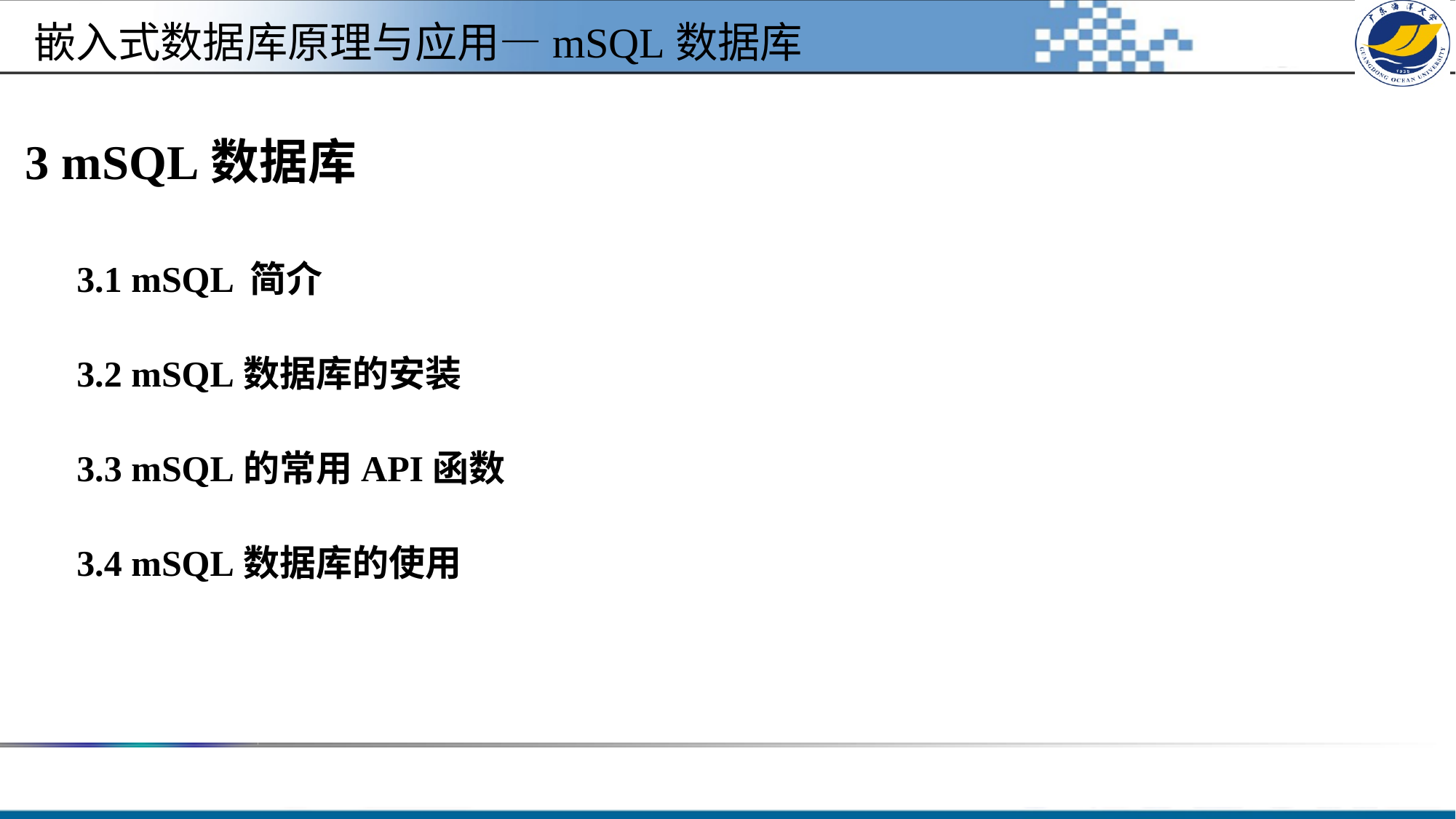

嵌入式数据库原理与应用—mSQL数据库
# 3 mSQL数据库
3.1 mSQL 简介
3.2 mSQL数据库的安装
3.3 mSQL的常用API函数
3.4 mSQL数据库的使用